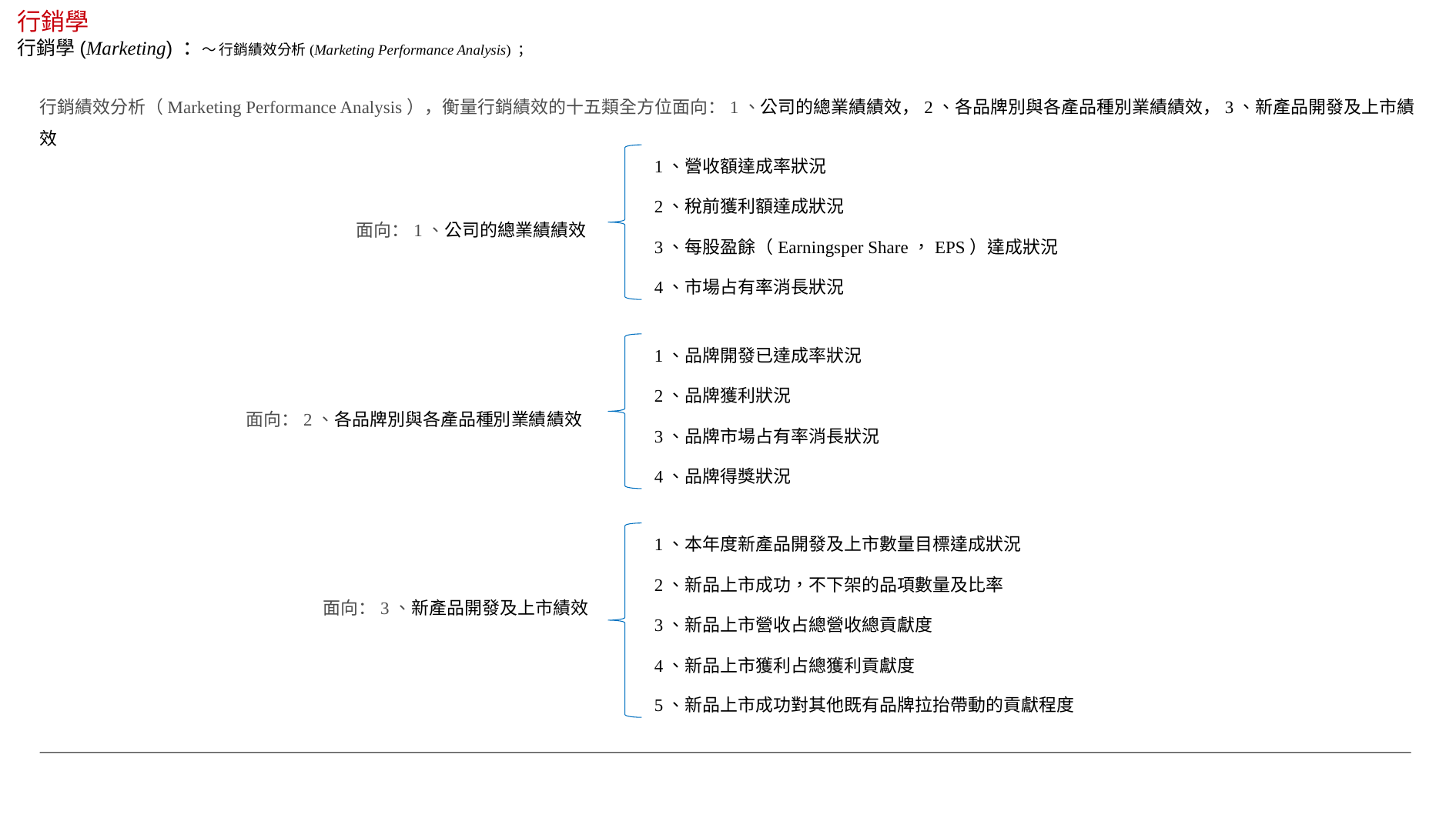

行銷學
行銷學(Marketing) ：～ 行銷績效分析(Marketing Performance Analysis) ；
行銷績效分析（Marketing Performance Analysis），衡量行銷績效的十五類全方位面向：1、公司的總業績績效，2、各品牌別與各產品種別業績績效，3、新產品開發及上市績效
1、營收額達成率狀況

2、稅前獲利額達成狀況
面向：1、公司的總業績績效
3、每股盈餘（Earningsper Share，EPS）達成狀況
4、市場占有率消長狀況
1、品牌開發已達成率狀況

2、品牌獲利狀況
面向：2、各品牌別與各產品種別業績績效
3、品牌市場占有率消長狀況
4、品牌得獎狀況
1、本年度新產品開發及上市數量目標達成狀況

2、新品上市成功，不下架的品項數量及比率
面向：3、新產品開發及上市績效
3、新品上市營收占總營收總貢獻度
4、新品上市獲利占總獲利貢獻度
5、新品上市成功對其他既有品牌拉抬帶動的貢獻程度